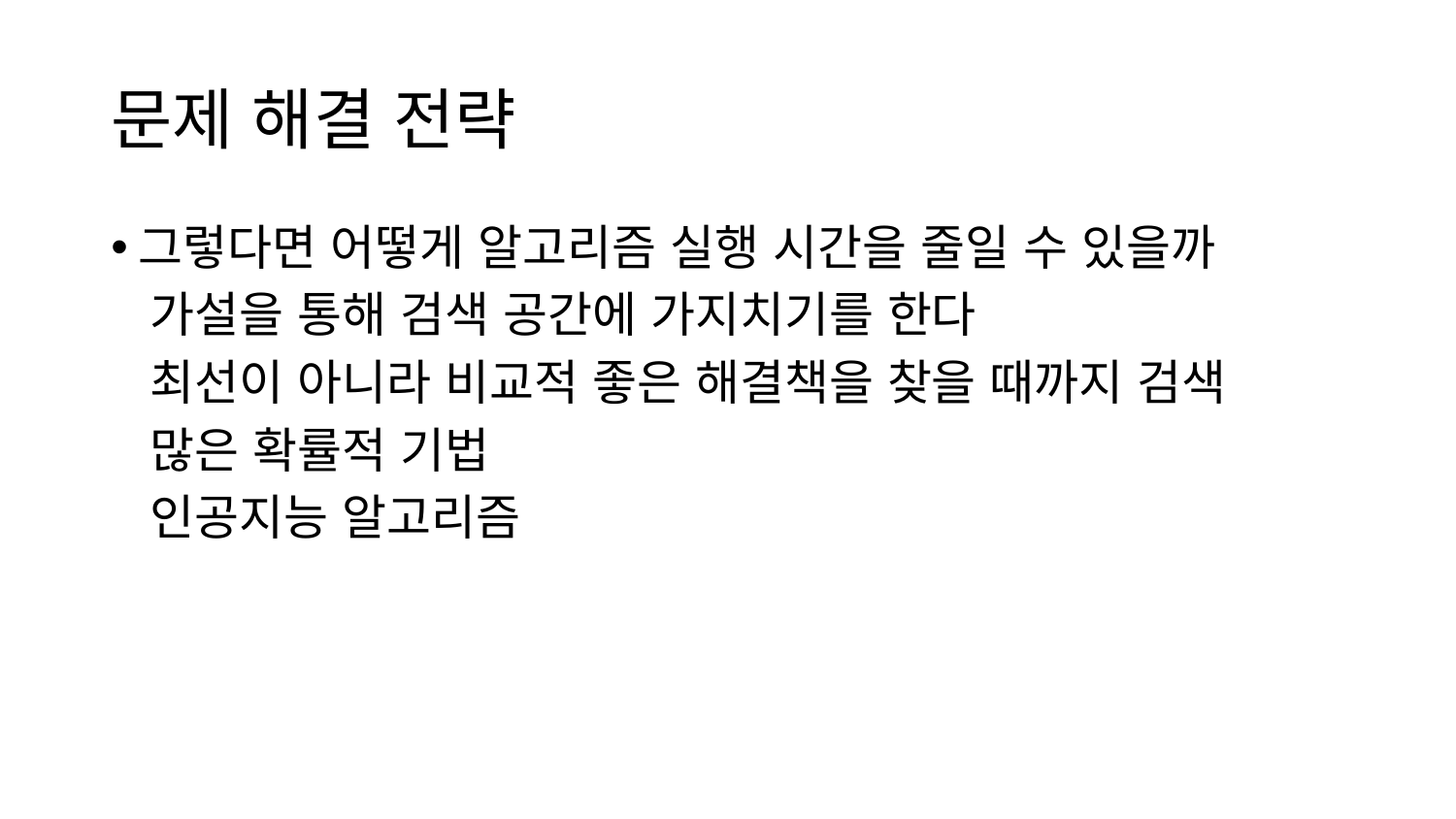

# 문제 해결 전략
그렇다면 어떻게 알고리즘 실행 시간을 줄일 수 있을까
  가설을 통해 검색 공간에 가지치기를 한다
  최선이 아니라 비교적 좋은 해결책을 찾을 때까지 검색
  많은 확률적 기법
  인공지능 알고리즘